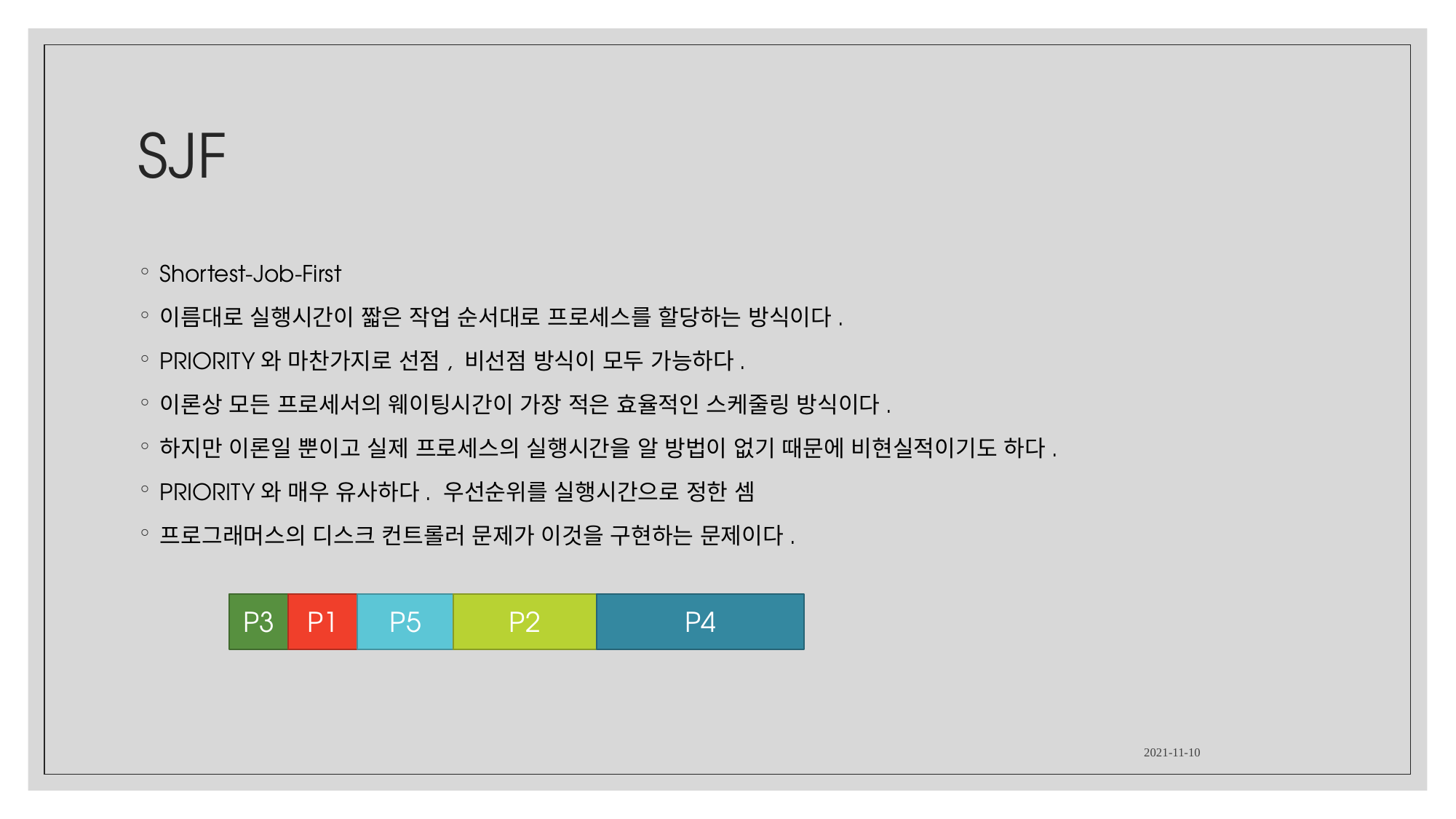

# SJF
Shortest-Job-First
이름대로 실행시간이 짧은 작업 순서대로 프로세스를 할당하는 방식이다.
PRIORITY와 마찬가지로 선점, 비선점 방식이 모두 가능하다.
이론상 모든 프로세서의 웨이팅시간이 가장 적은 효율적인 스케줄링 방식이다.
하지만 이론일 뿐이고 실제 프로세스의 실행시간을 알 방법이 없기 때문에 비현실적이기도 하다.
PRIORITY와 매우 유사하다. 우선순위를 실행시간으로 정한 셈
프로그래머스의 디스크 컨트롤러 문제가 이것을 구현하는 문제이다.
P3
P1
P5
P2
P4
2021-11-10